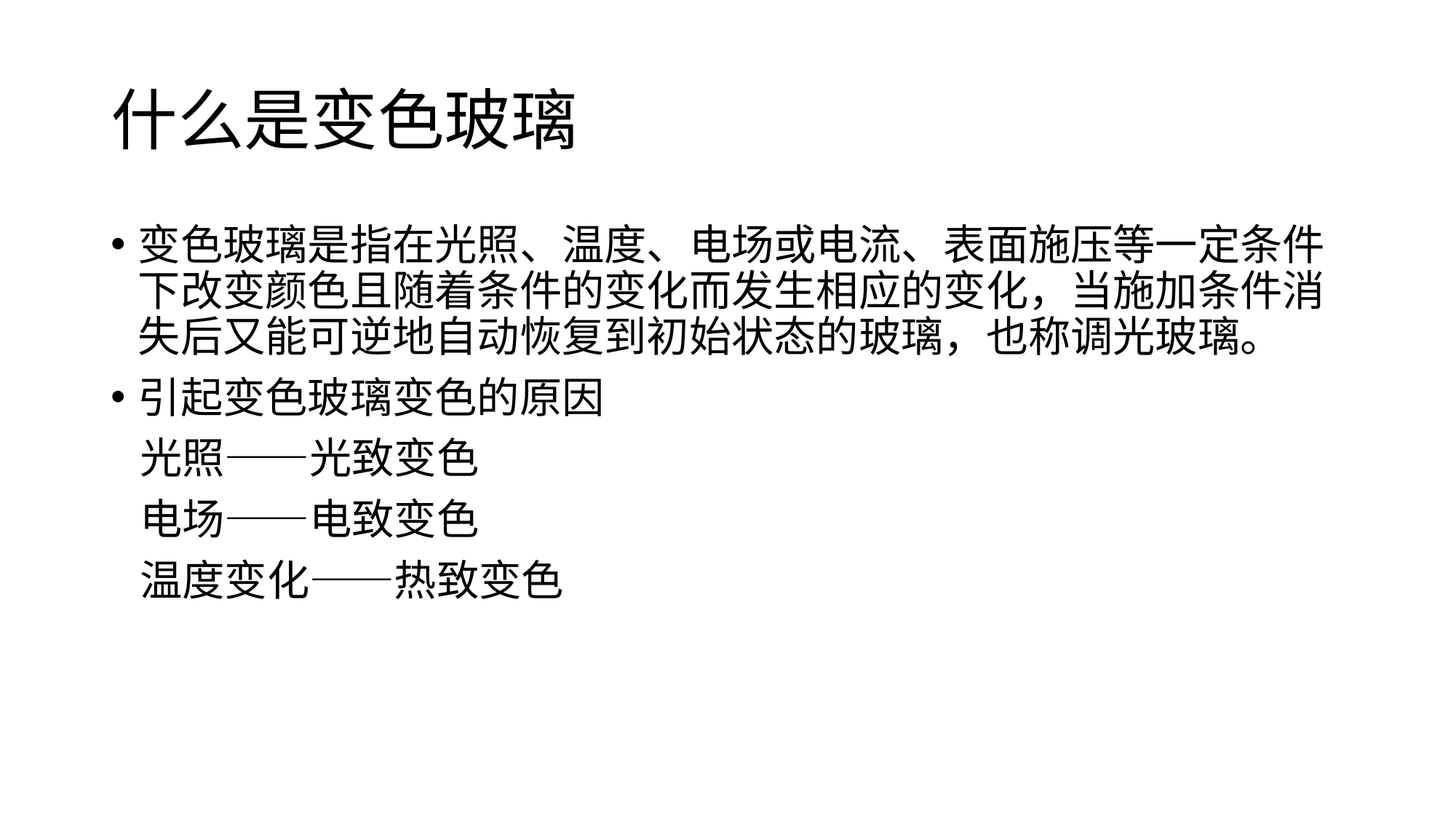

# 什么是变色玻璃
变色玻璃是指在光照、温度、电场或电流、表面施压等一定条件下改变颜色且随着条件的变化而发生相应的变化，当施加条件消失后又能可逆地自动恢复到初始状态的玻璃，也称调光玻璃。
引起变色玻璃变色的原因
  光照——光致变色
  电场——电致变色
  温度变化——热致变色